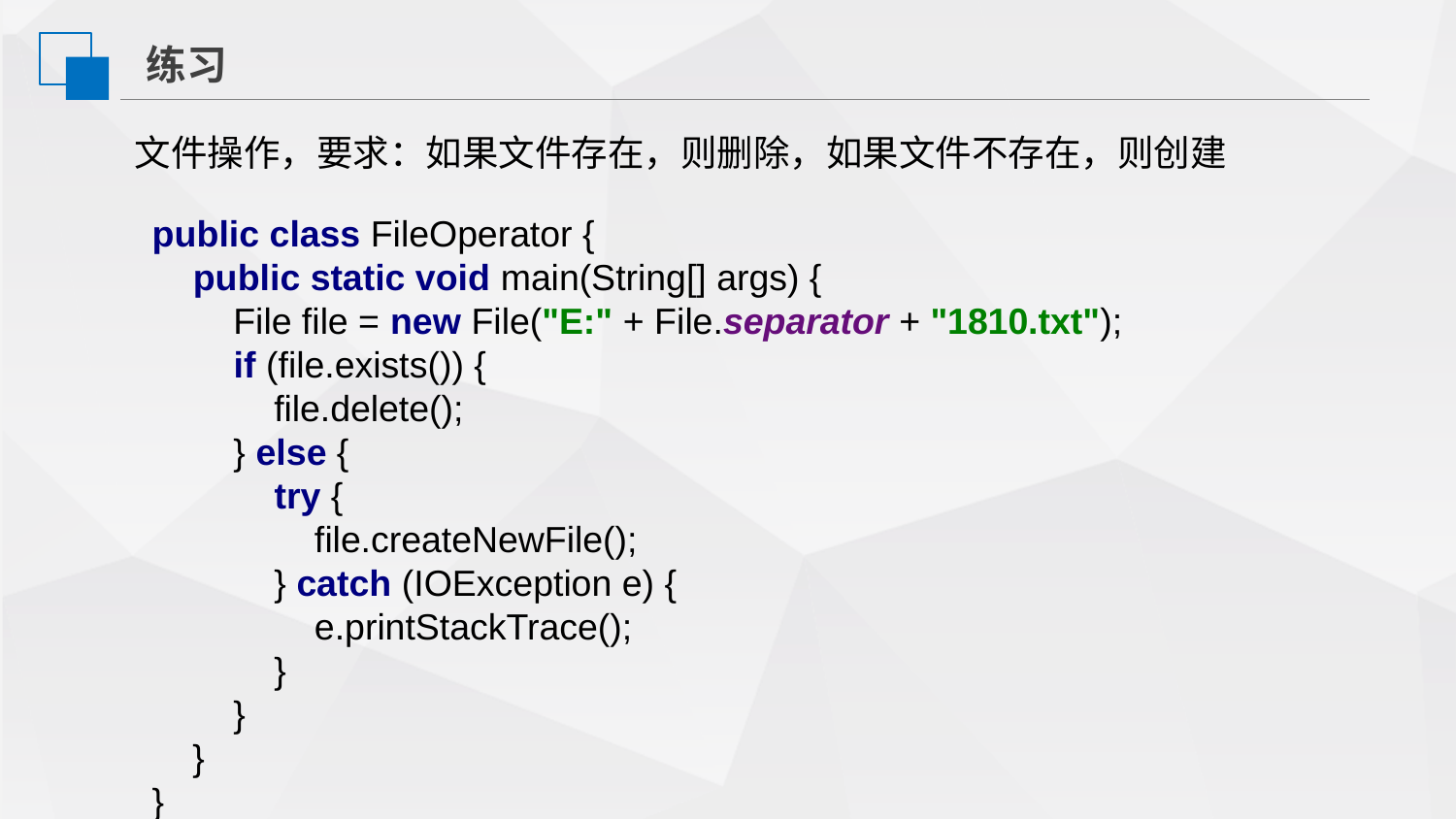

练习
文件操作，要求：如果文件存在，则删除，如果文件不存在，则创建
public class FileOperator {
    public static void main(String[] args) {
        File file = new File("E:" + File.separator + "1810.txt");
        if (file.exists()) {
            file.delete();
        } else {
            try {
                file.createNewFile();
            } catch (IOException e) {
                e.printStackTrace();
            }
        }
    }
}